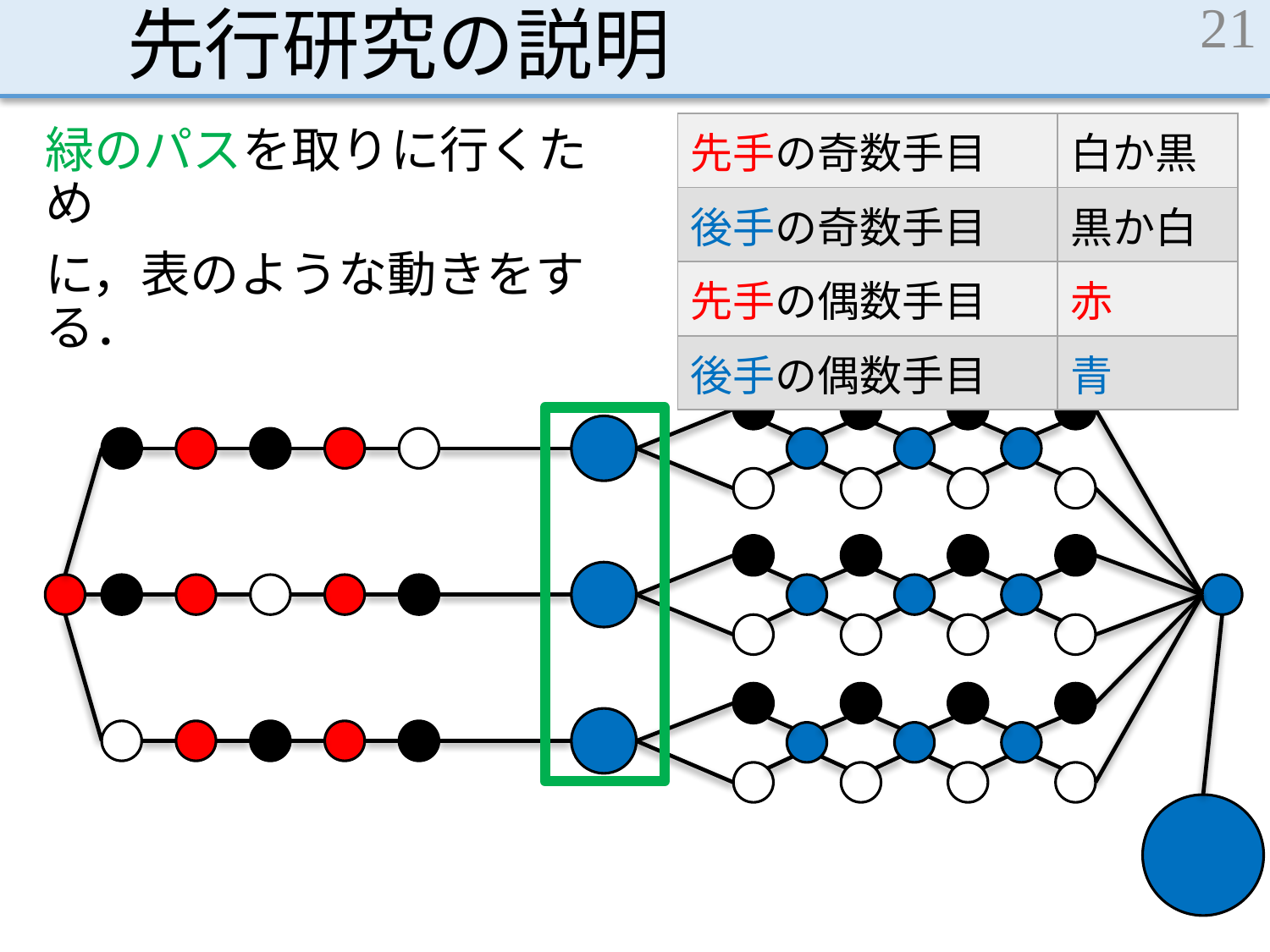

# 先行研究の説明
21
| 先手の奇数手目 | 白か黒 |
| --- | --- |
| 後手の奇数手目 | 黒か白 |
| 先手の偶数手目 | 赤 |
| 後手の偶数手目 | 青 |
緑のパスを取りに行くため
に，表のような動きをする．